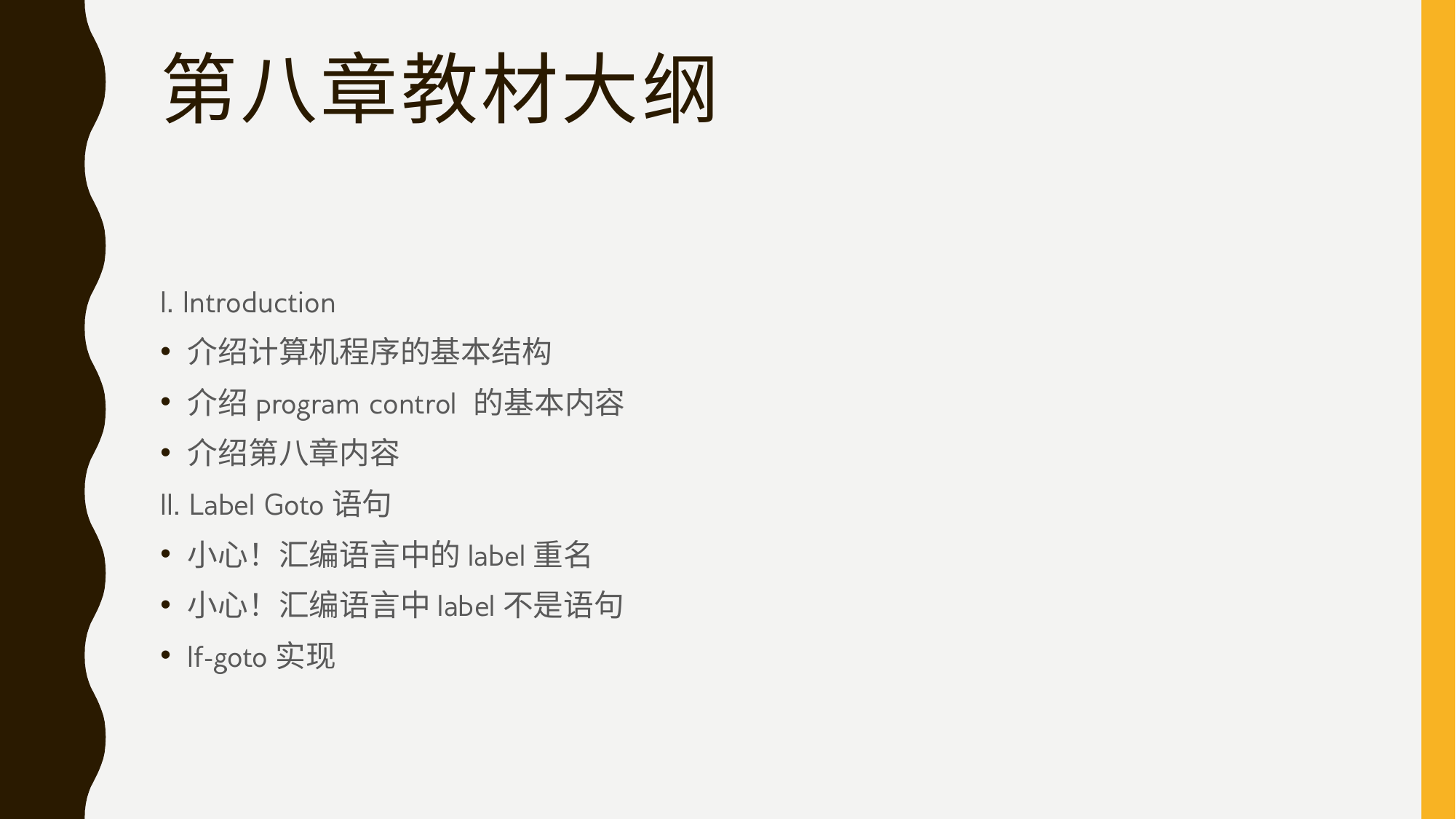

# 第八章教材大纲
I. Introduction
介绍计算机程序的基本结构
介绍program control 的基本内容
介绍第八章内容
II. Label Goto语句
小心！汇编语言中的label重名
小心！汇编语言中label不是语句
If-goto实现